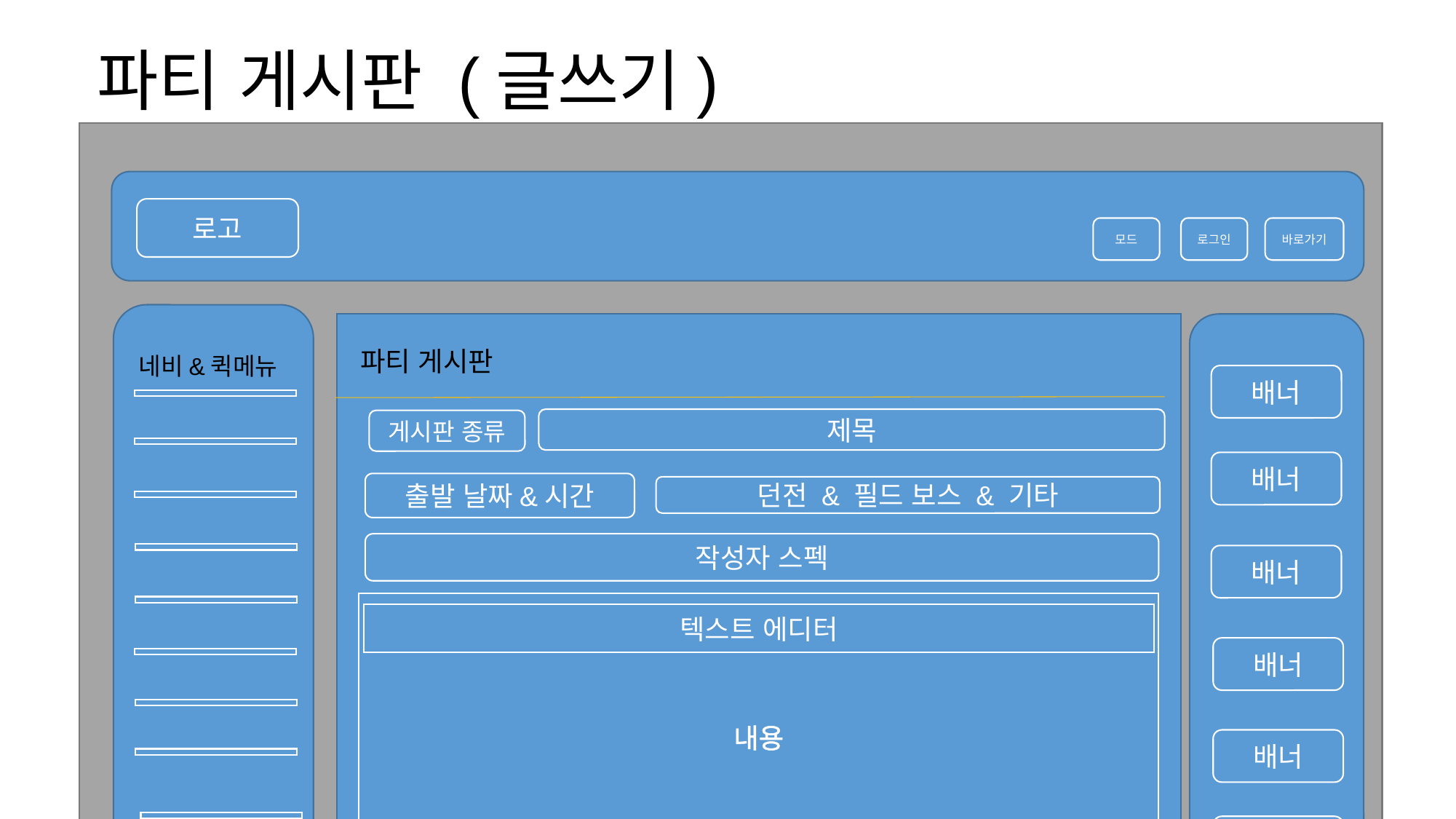

# 파티 게시판 (글쓰기)

로고

모드
로그인
바로가기

파티 게시판
네비&퀵메뉴
배너

제목
게시판 종류

배너
출발 날짜&시간
던전 & 필드 보스 & 기타

작성자 스펙

배너
내용

텍스트 에디터
배너

배너

배너

이미지 삽입
배너

작성 완료
푸터